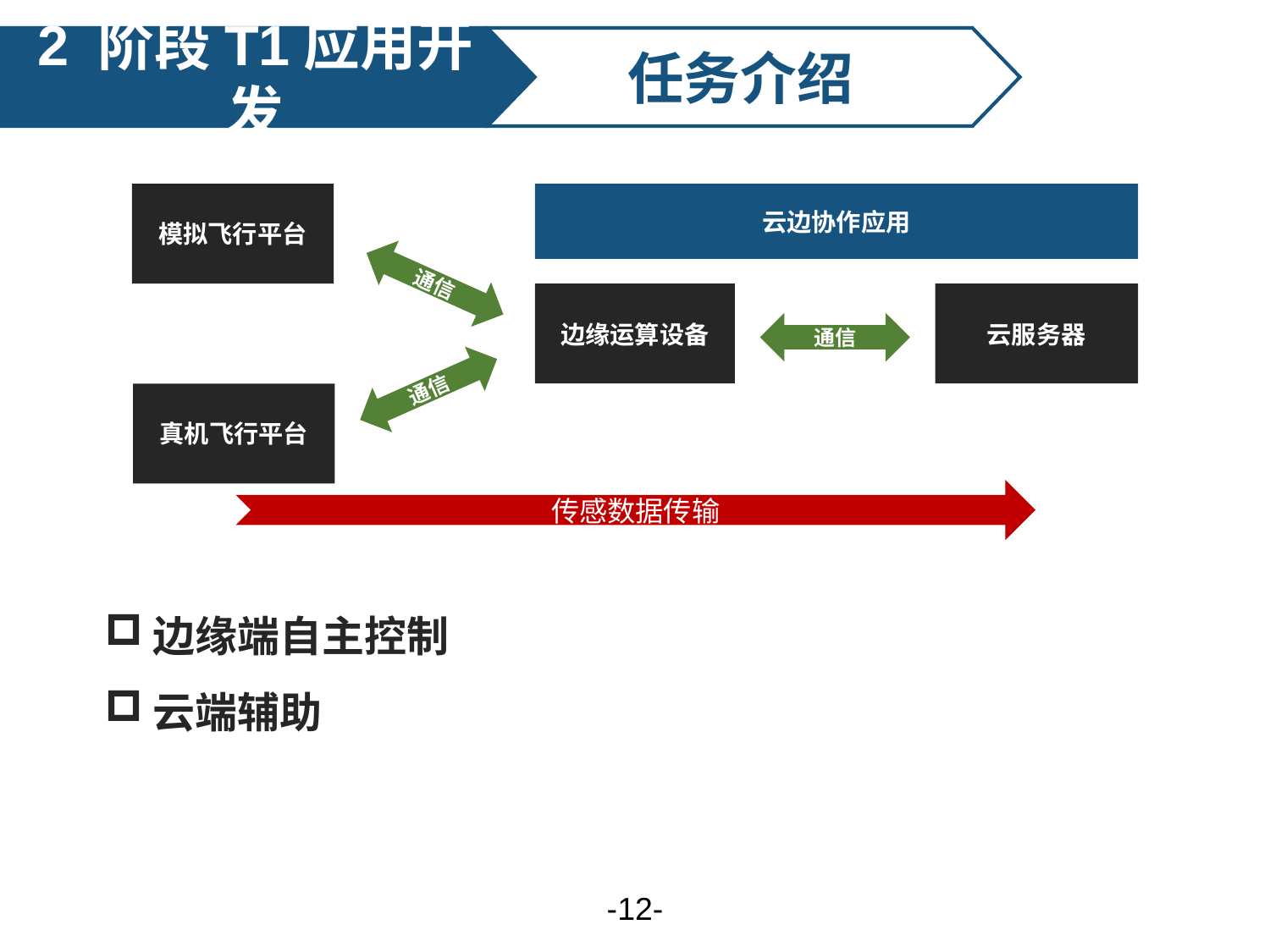

2 阶段T1应用开发
任务介绍
云边协作应用
模拟飞行平台
通信
边缘运算设备
云服务器
通信
通信
真机飞行平台
传感数据传输

边缘端自主控制
云端辅助
-12-